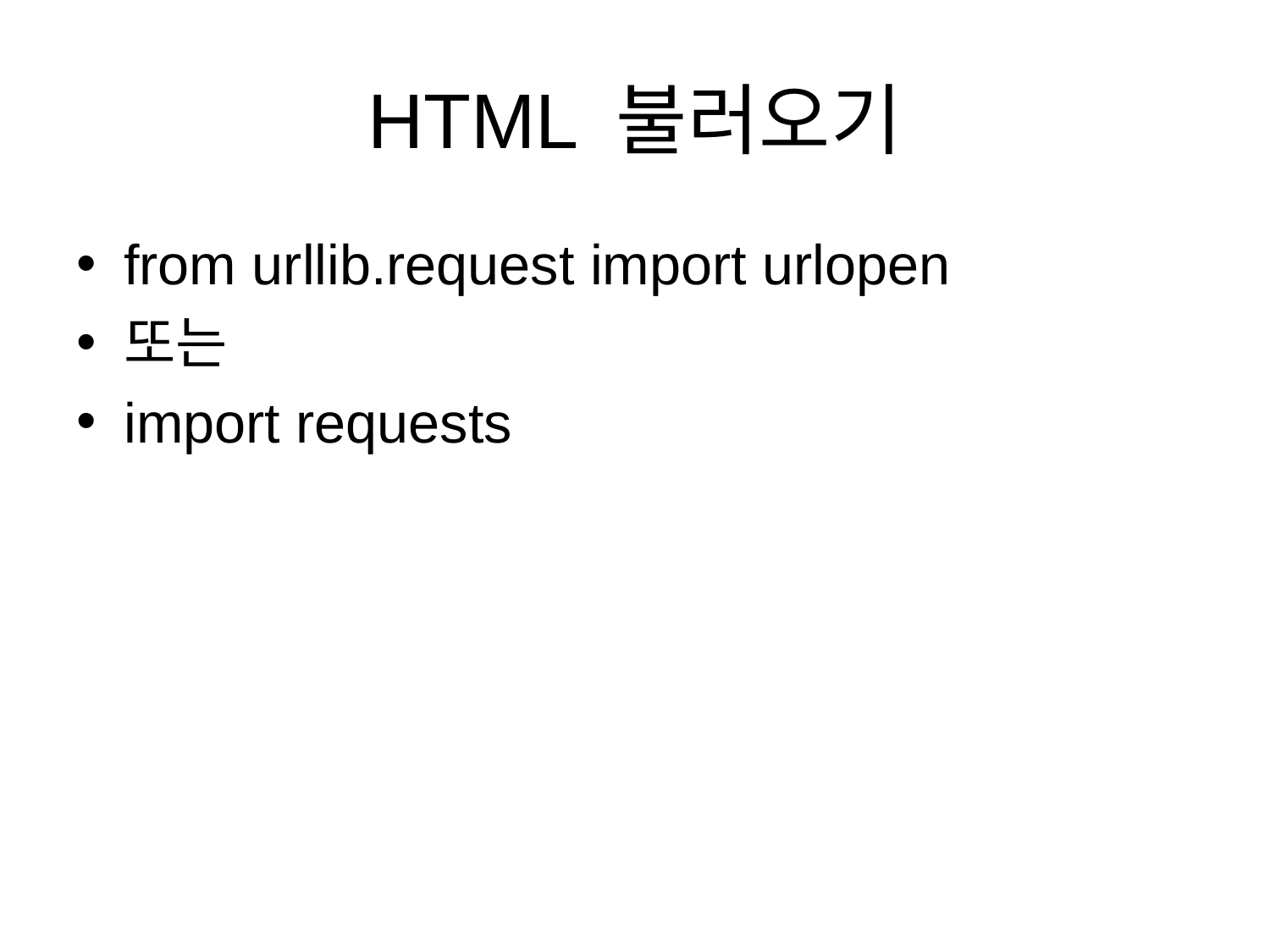

# HTML 불러오기
from urllib.request import urlopen
또는
import requests